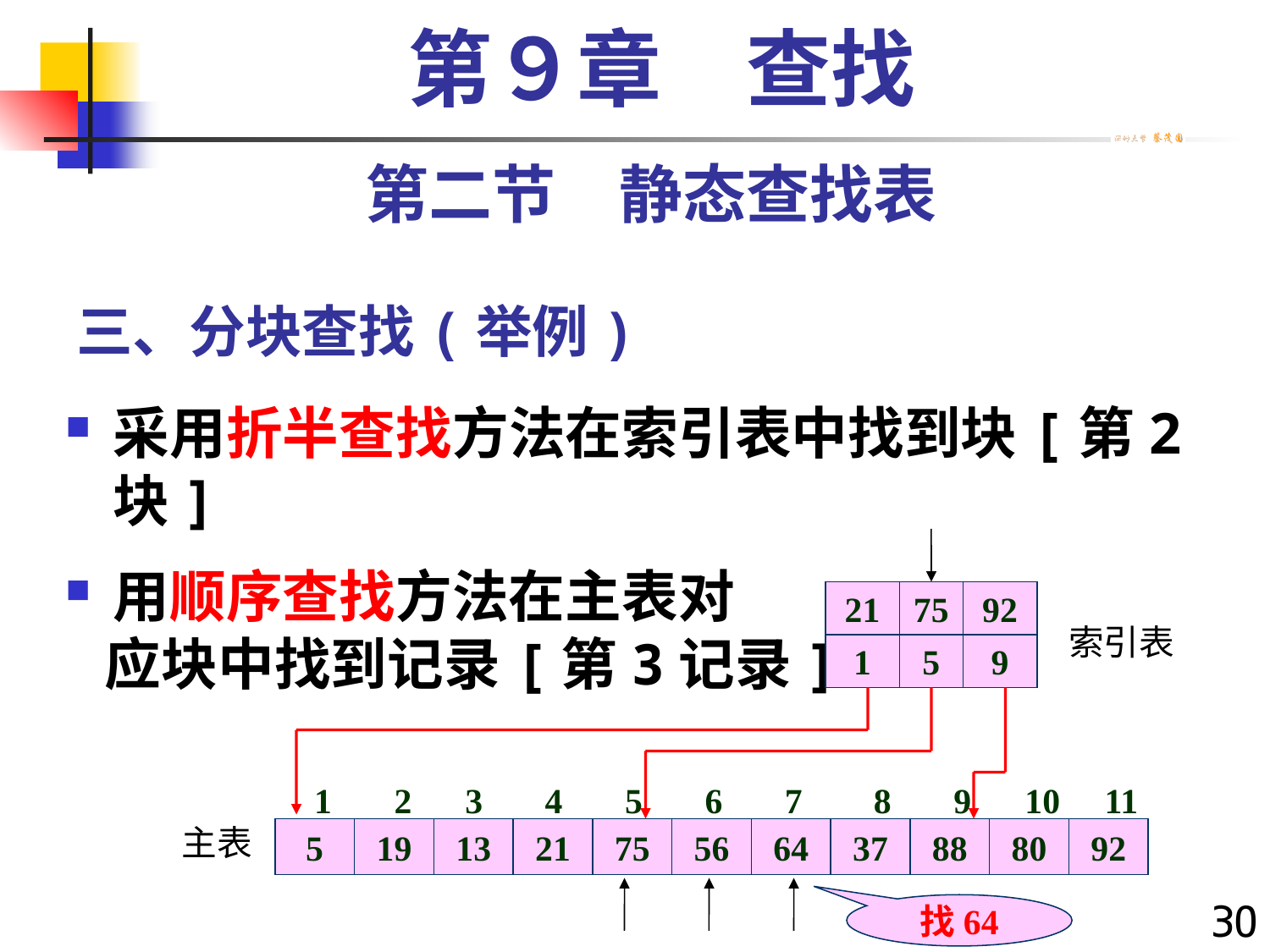

第９章　查找
第二节　静态查找表
# 三、分块查找(举例)
采用折半查找方法在索引表中找到块[第2块]
用顺序查找方法在主表对
  应块中找到记录[第3记录]

21
1
75
5
92
9
索引表

1       2      3       4       5       6       7        8       9      10     11
5
19
13
21
75
56
64
37
88
80
92

主表

30
找64